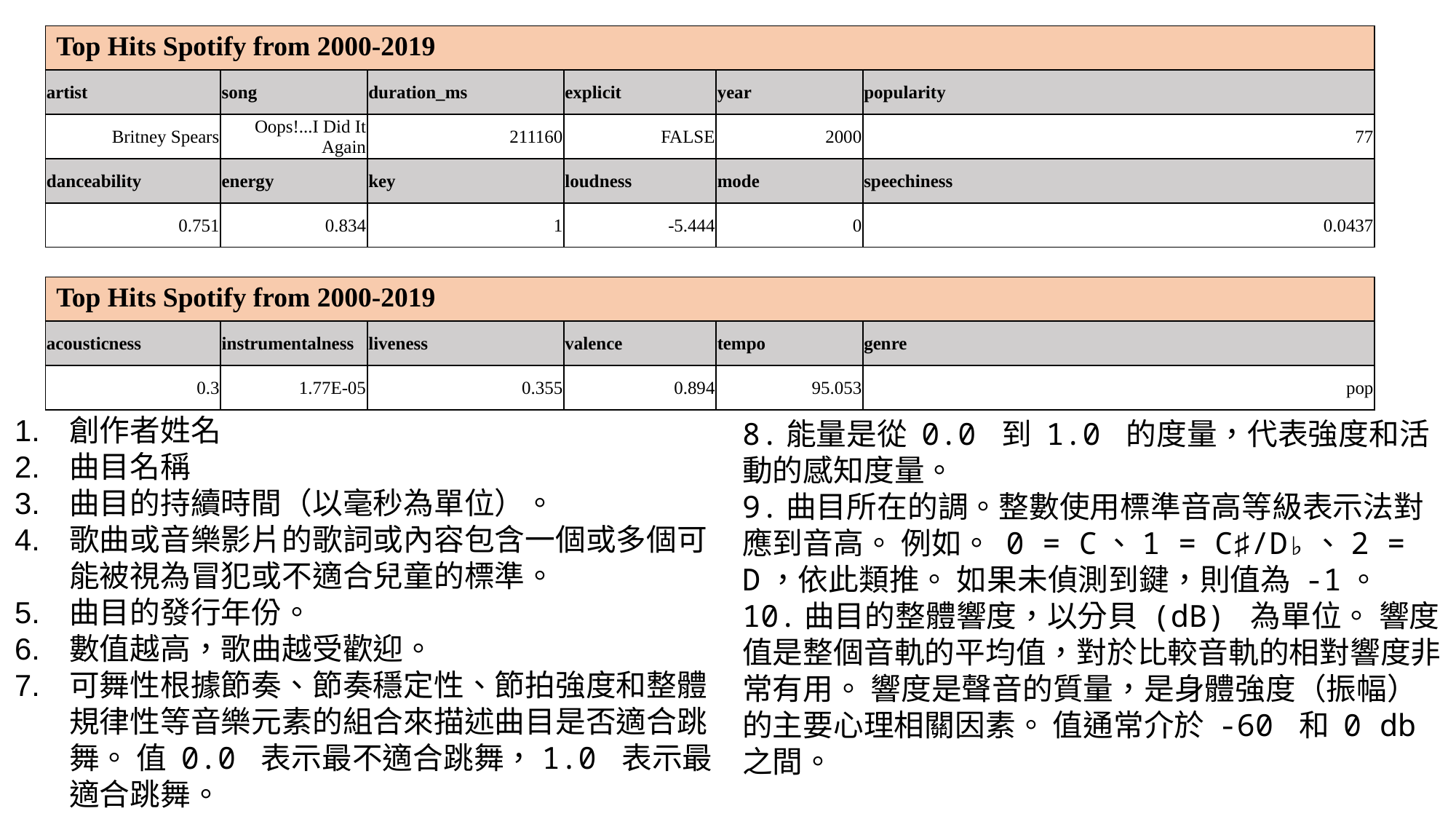

| Top Hits Spotify from 2000-2019 |  |  |  |  |  |
| --- | --- | --- | --- | --- | --- |
| artist | song | duration\_ms | explicit | year | popularity |
| Britney Spears | Oops!...I Did It Again | 211160 | FALSE | 2000 | 77 |
| danceability | energy | key | loudness | mode | speechiness |
| 0.751 | 0.834 | 1 | -5.444 | 0 | 0.0437 |
| Top Hits Spotify from 2000-2019 |  |  |  |  |  |
| --- | --- | --- | --- | --- | --- |
| acousticness | instrumentalness | liveness | valence | tempo | genre |
| 0.3 | 1.77E-05 | 0.355 | 0.894 | 95.053 | pop |
創作者姓名
曲目名稱
曲目的持續時間（以毫秒為單位）。
歌曲或音樂影片的歌詞或內容包含一個或多個可能被視為冒犯或不適合兒童的標準。
曲目的發行年份。
數值越高，歌曲越受歡迎。
可舞性根據節奏、節奏穩定性、節拍強度和整體規律性等音樂元素的組合來描述曲目是否適合跳舞。 值 0.0 表示最不適合跳舞，1.0 表示最適合跳舞。
8.能量是從 0.0 到 1.0 的度量，代表強度和活動的感知度量。
9.曲目所在的調。整數使用標準音高等級表示法對應到音高。 例如。 0 = C、1 = C♯/D♭、2 = D，依此類推。 如果未偵測到鍵，則值為 -1。
10.曲目的整體響度，以分貝 (dB) 為單位。 響度值是整個音軌的平均值，對於比較音軌的相對響度非常有用。 響度是聲音的質量，是身體強度（振幅）的主要心理相關因素。 值通常介於 -60 和 0 db 之間。